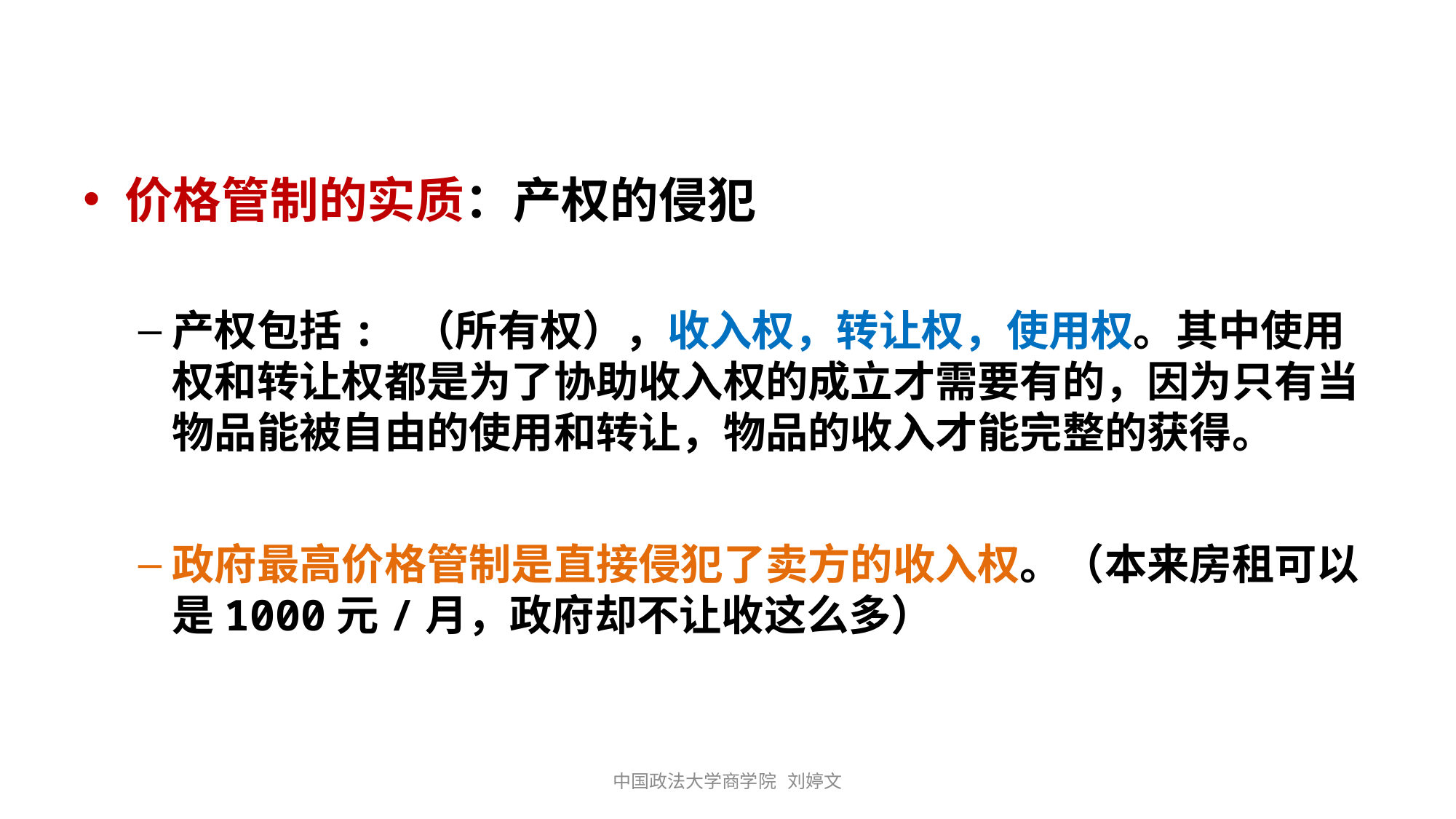

#
价格管制的实质：产权的侵犯

产权包括: （所有权），收入权，转让权，使用权。其中使用权和转让权都是为了协助收入权的成立才需要有的，因为只有当物品能被自由的使用和转让，物品的收入才能完整的获得。

政府最高价格管制是直接侵犯了卖方的收入权。（本来房租可以是1000元/月，政府却不让收这么多）
中国政法大学商学院  刘婷文